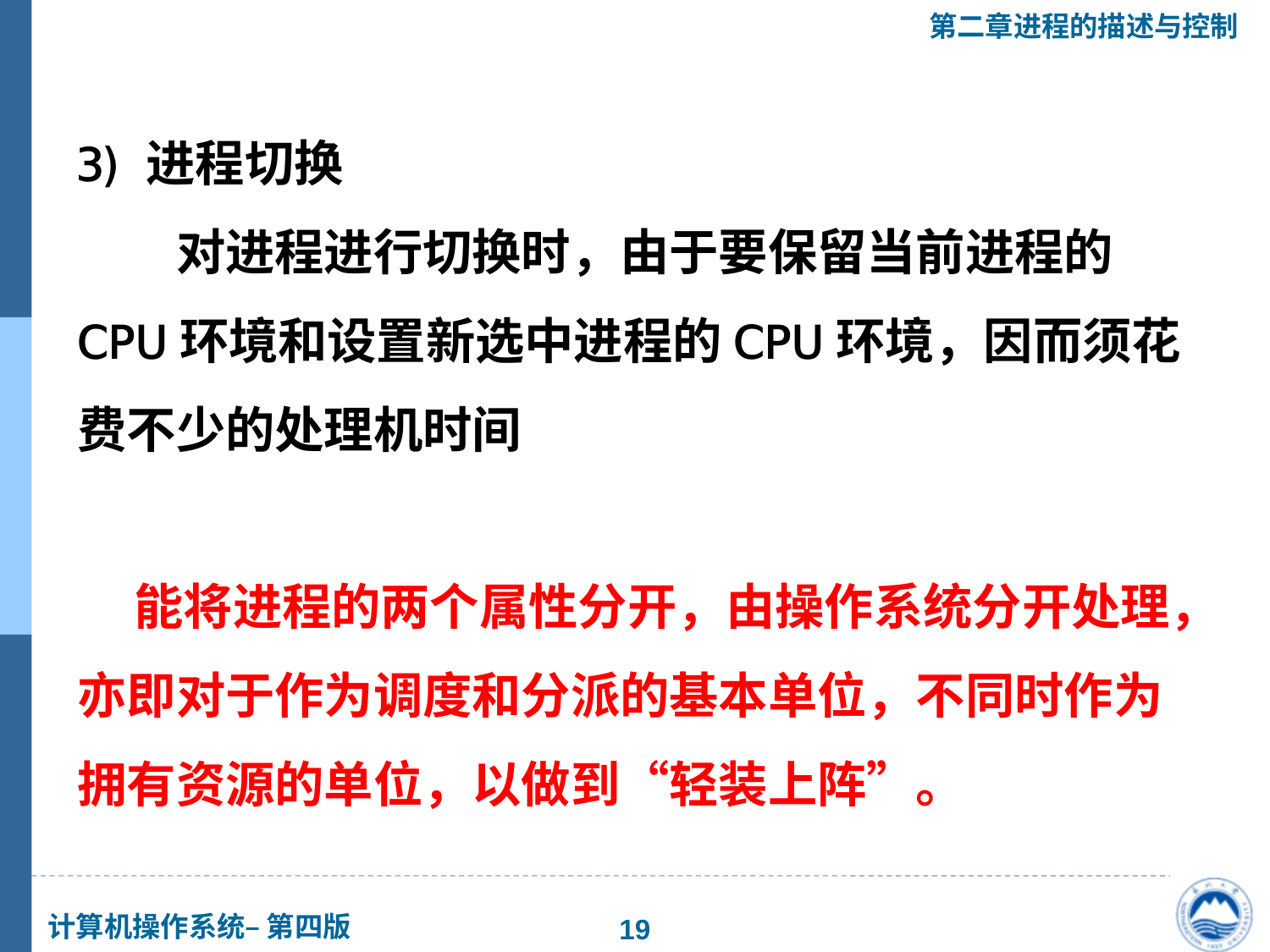

3) 进程切换
　　对进程进行切换时，由于要保留当前进程的CPU环境和设置新选中进程的CPU环境，因而须花费不少的处理机时间

    能将进程的两个属性分开，由操作系统分开处理，亦即对于作为调度和分派的基本单位，不同时作为拥有资源的单位，以做到“轻装上阵”。